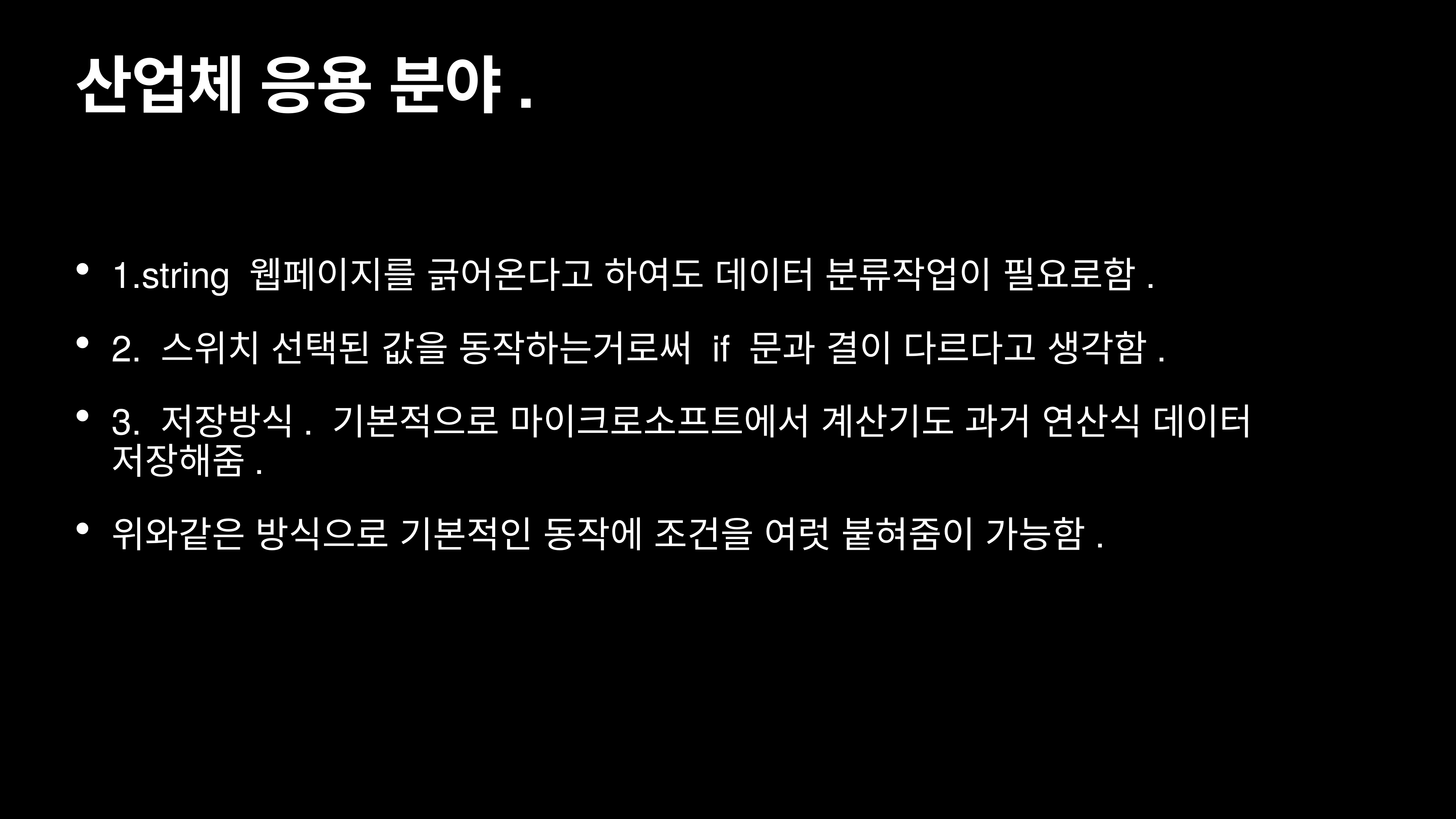

# 산업체 응용 분야.
1.string 웹페이지를 긁어온다고 하여도 데이터 분류작업이 필요로함.
2. 스위치 선택된 값을 동작하는거로써 if 문과 결이 다르다고 생각함.
3. 저장방식. 기본적으로 마이크로소프트에서 계산기도 과거 연산식 데이터 저장해줌.
위와같은 방식으로 기본적인 동작에 조건을 여럿 붙혀줌이 가능함.